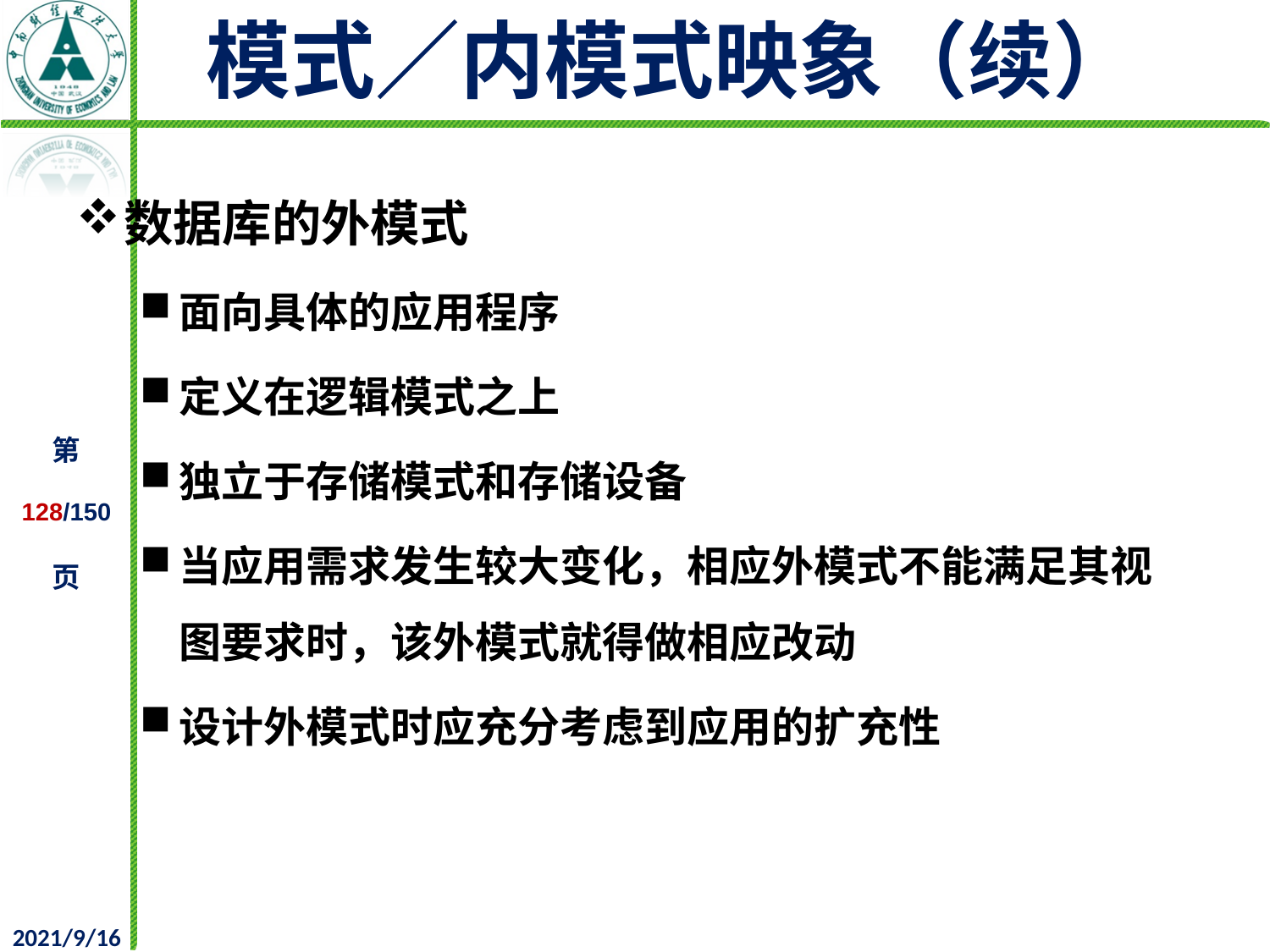

# 模式／内模式映象（续）
数据库的外模式
面向具体的应用程序
定义在逻辑模式之上
独立于存储模式和存储设备
当应用需求发生较大变化，相应外模式不能满足其视图要求时，该外模式就得做相应改动
设计外模式时应充分考虑到应用的扩充性

2021/9/16